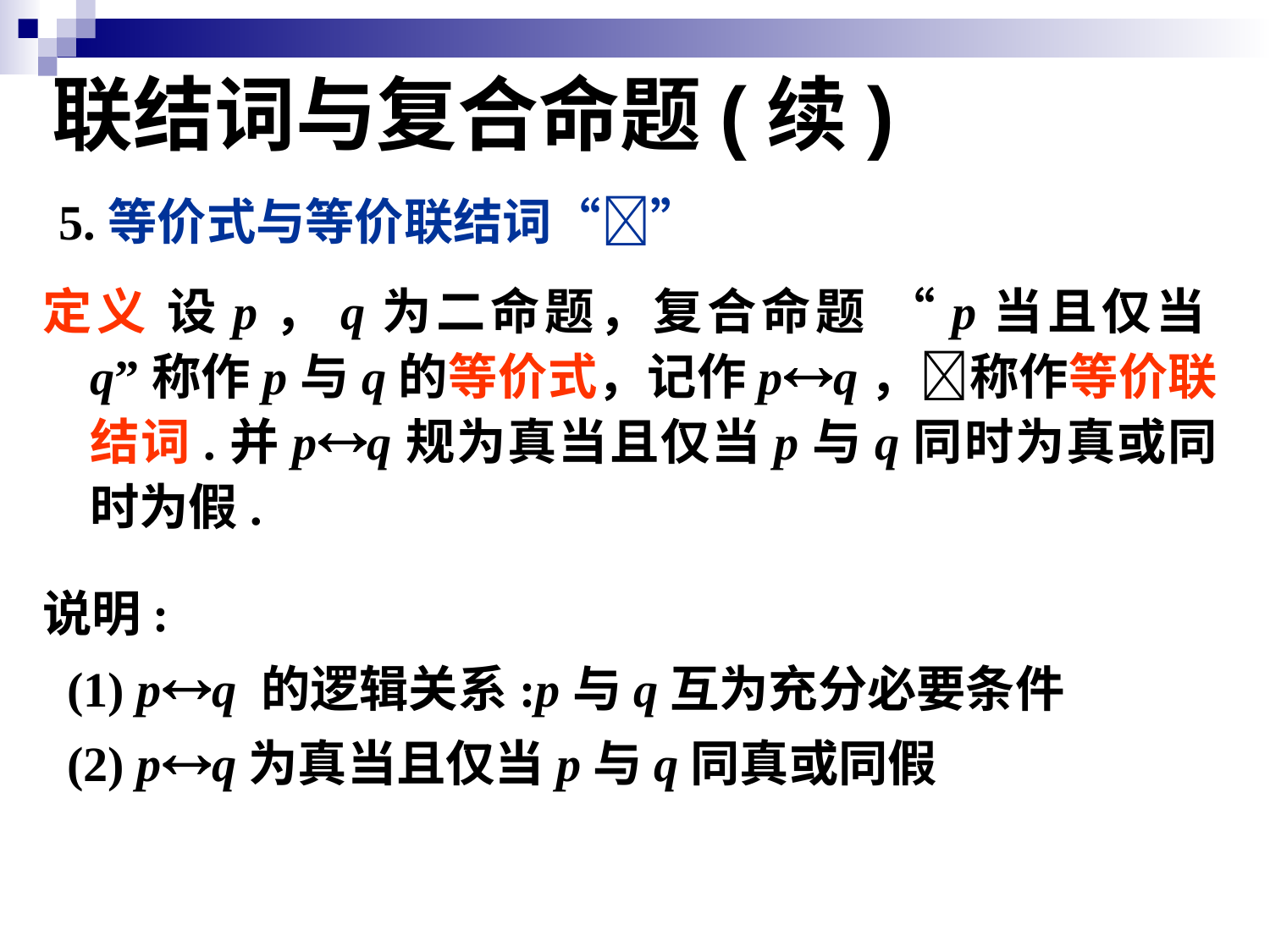

联结词与复合命题(续)
5.等价式与等价联结词“↔”
定义 设p，q为二命题，复合命题 “p当且仅当q”称作p与q的等价式，记作p↔q，↔称作等价联结词.并p↔q规为真当且仅当p与q同时为真或同时为假.

说明:
  (1) p↔q 的逻辑关系:p与q互为充分必要条件
  (2) p↔q为真当且仅当p与q同真或同假